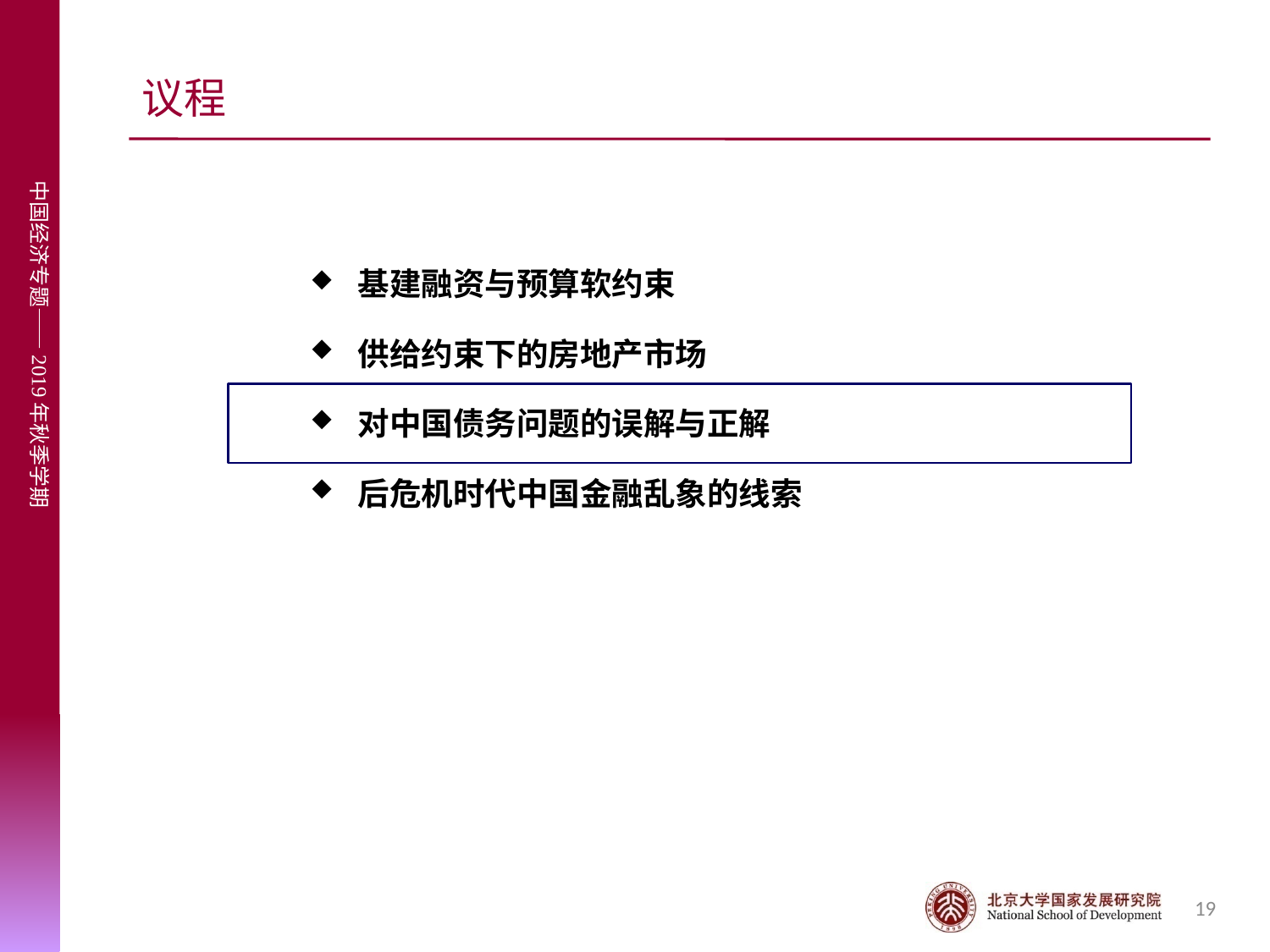

# 议程
基建融资与预算软约束
供给约束下的房地产市场
对中国债务问题的误解与正解
后危机时代中国金融乱象的线索

19